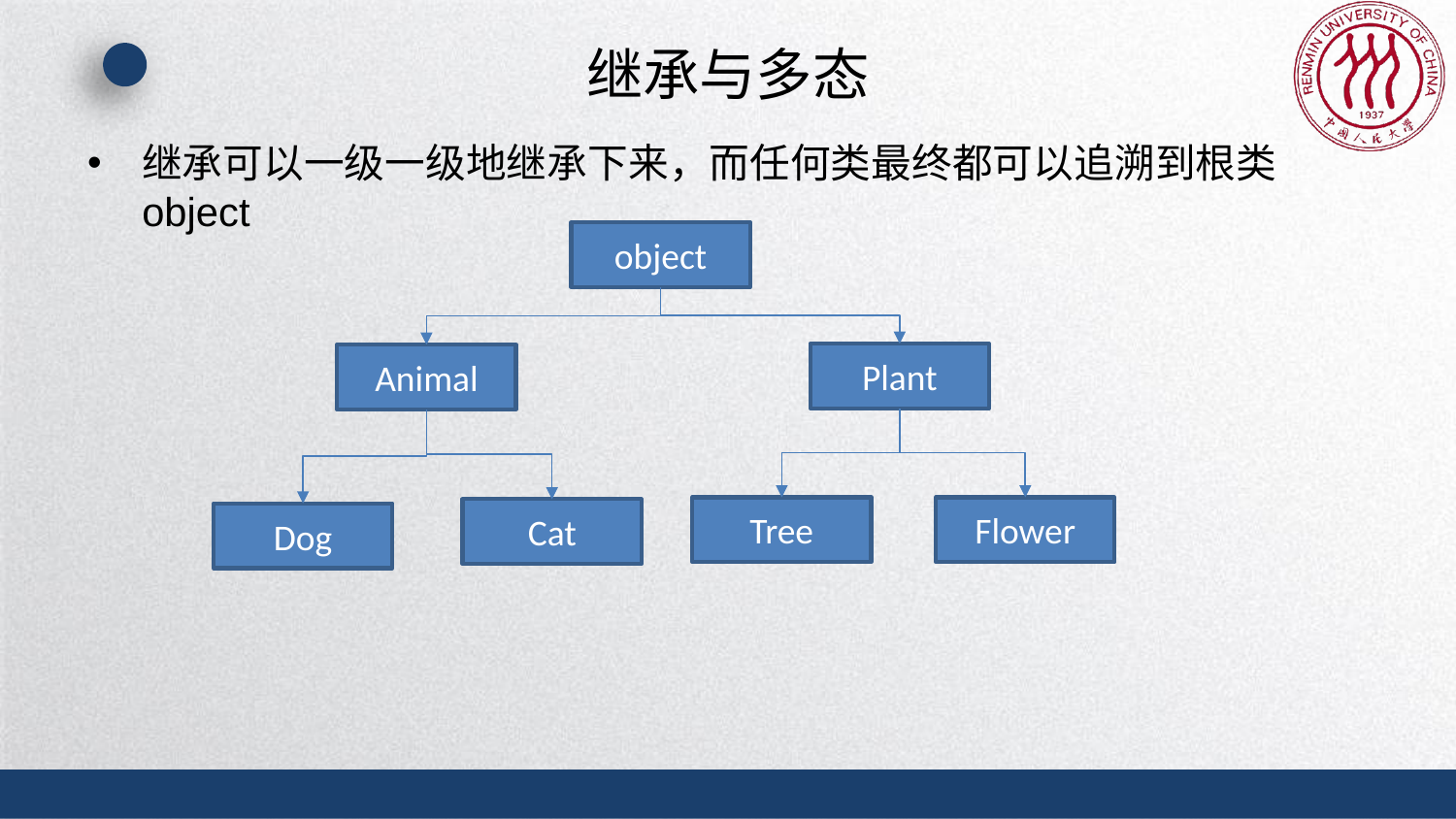

# 继承与多态
继承可以一级一级地继承下来，而任何类最终都可以追溯到根类object

object
Plant
Animal
Tree
Flower
Cat
Dog